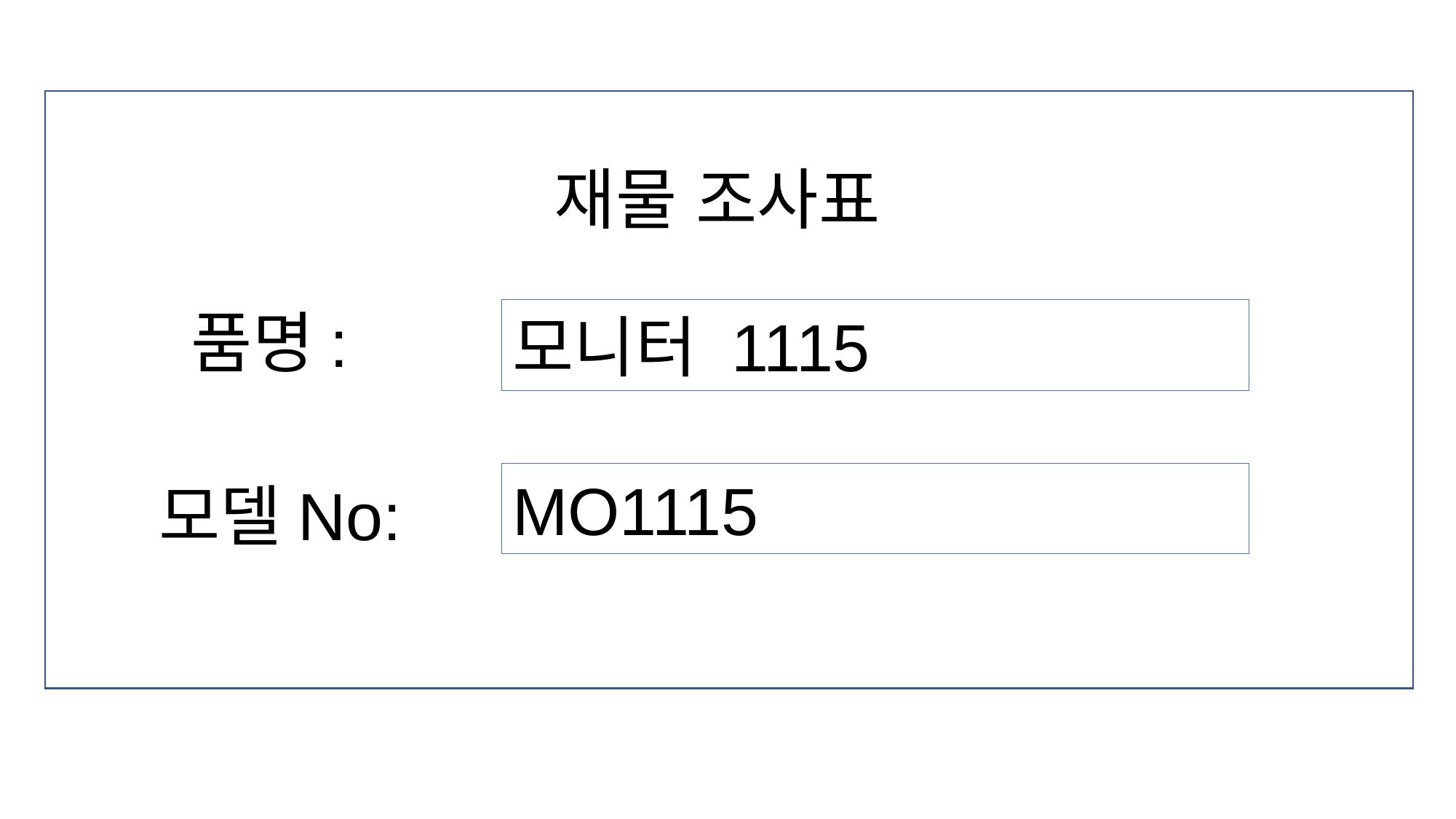

재물 조사표
품명:
모니터 1115
MO1115
모델No: